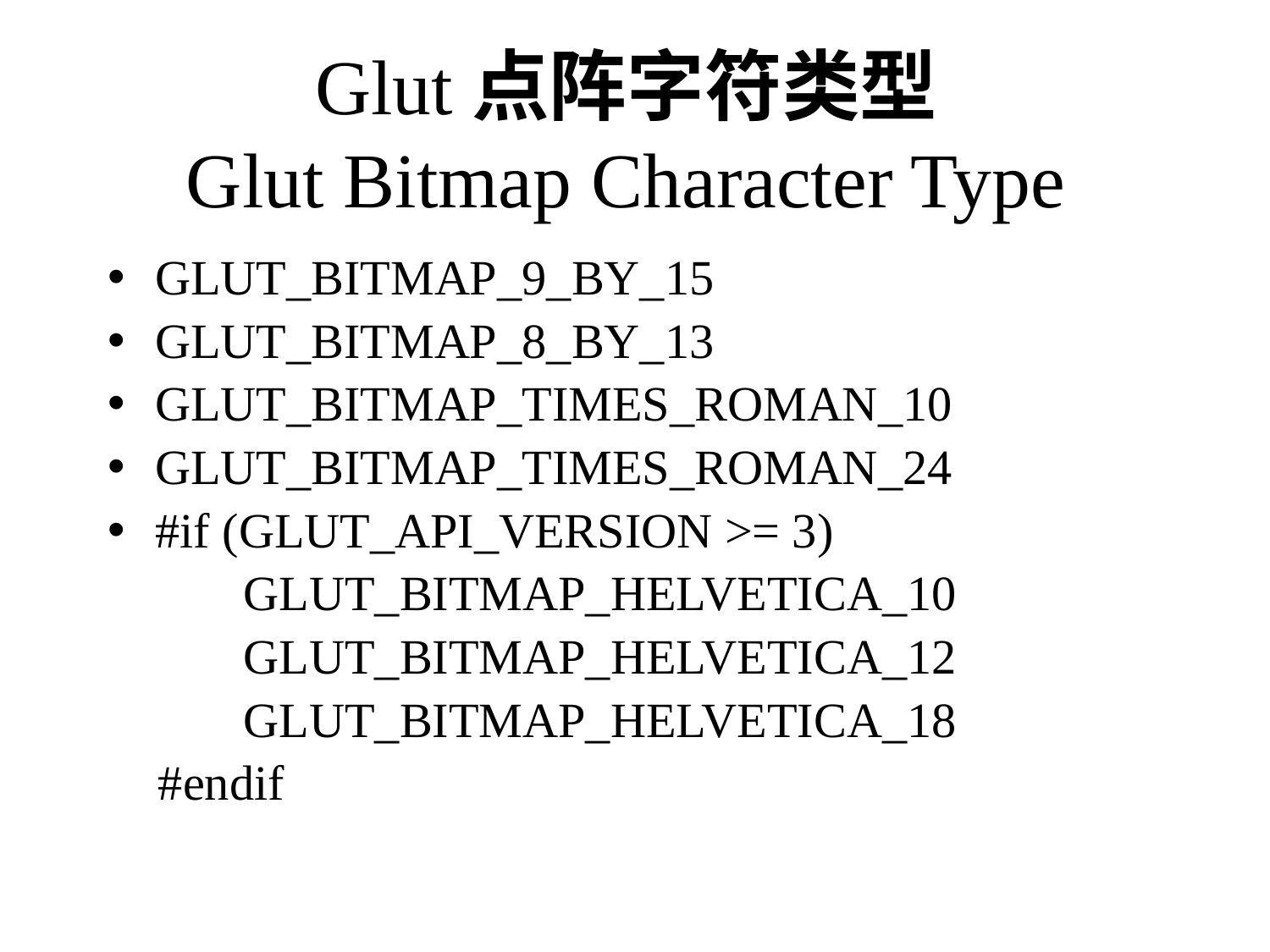

# Glut点阵字符类型 Glut Bitmap Character Type
GLUT_BITMAP_9_BY_15
GLUT_BITMAP_8_BY_13
GLUT_BITMAP_TIMES_ROMAN_10
GLUT_BITMAP_TIMES_ROMAN_24
#if (GLUT_API_VERSION >= 3)
 GLUT_BITMAP_HELVETICA_10
 GLUT_BITMAP_HELVETICA_12
 GLUT_BITMAP_HELVETICA_18
#endif